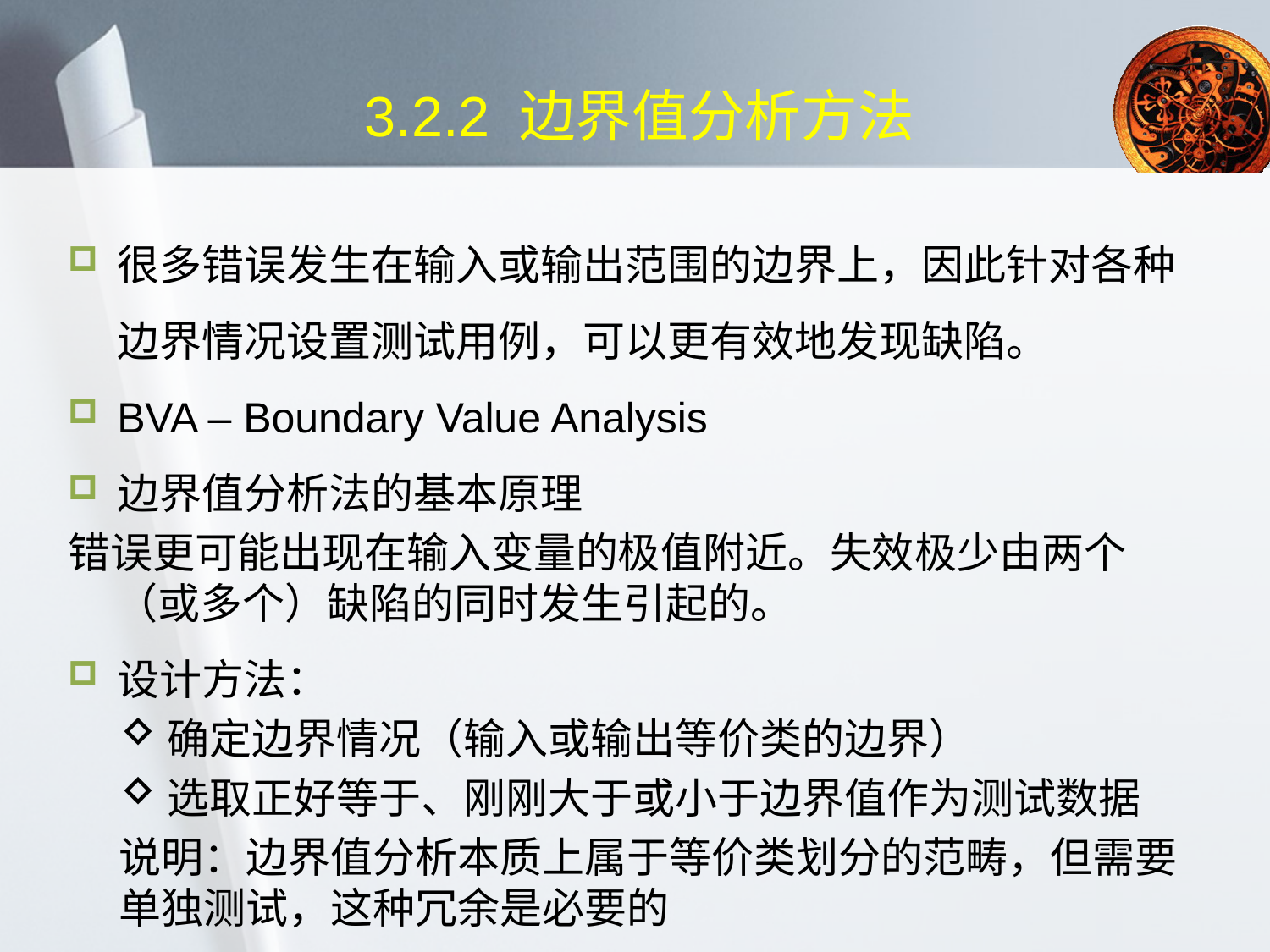

# 3.2.2 边界值分析方法
很多错误发生在输入或输出范围的边界上，因此针对各种边界情况设置测试用例，可以更有效地发现缺陷。
BVA – Boundary Value Analysis
边界值分析法的基本原理
错误更可能出现在输入变量的极值附近。失效极少由两个（或多个）缺陷的同时发生引起的。
设计方法：
确定边界情况（输入或输出等价类的边界）
选取正好等于、刚刚大于或小于边界值作为测试数据
说明：边界值分析本质上属于等价类划分的范畴，但需要单独测试，这种冗余是必要的